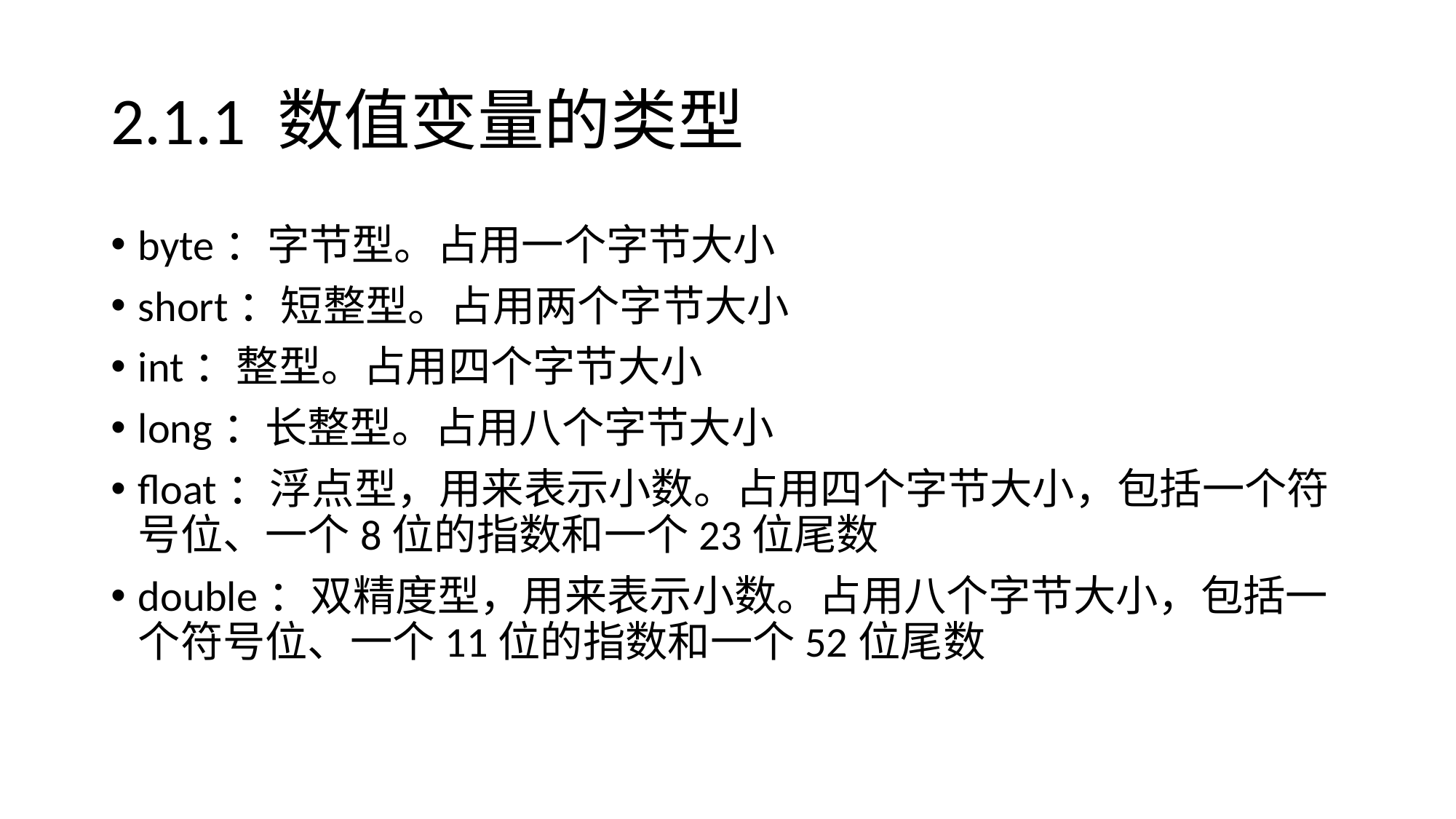

# 2.1.1 数值变量的类型
byte：字节型。占用一个字节大小
short：短整型。占用两个字节大小
int：整型。占用四个字节大小
long：长整型。占用八个字节大小
float：浮点型，用来表示小数。占用四个字节大小，包括一个符号位、一个8位的指数和一个23位尾数
double：双精度型，用来表示小数。占用八个字节大小，包括一个符号位、一个11位的指数和一个52位尾数